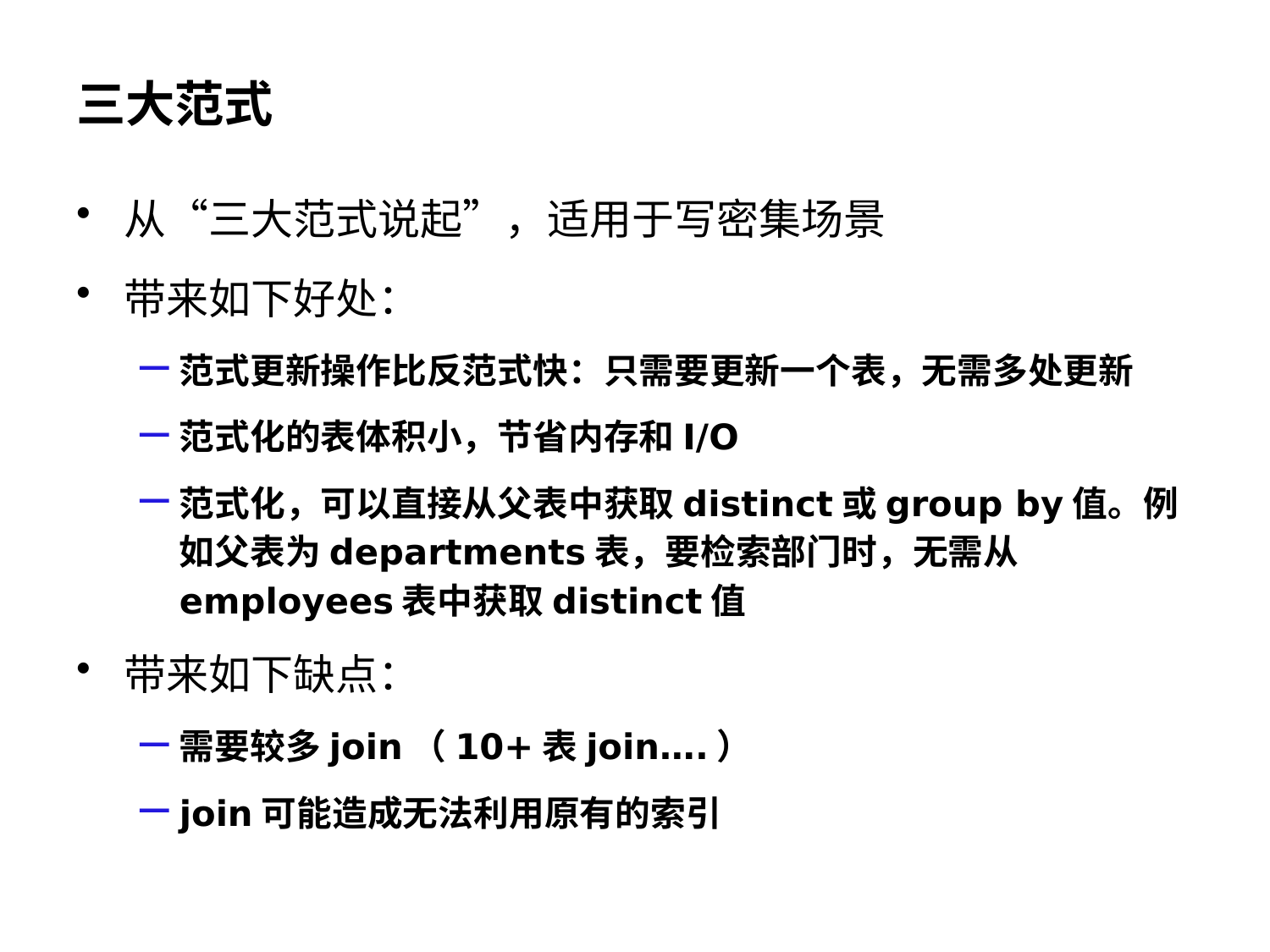

# 三大范式
从“三大范式说起”，适用于写密集场景
带来如下好处：
范式更新操作比反范式快：只需要更新一个表，无需多处更新
范式化的表体积小，节省内存和I/O
范式化，可以直接从父表中获取distinct或group by值。例如父表为departments表，要检索部门时，无需从employees表中获取distinct值
带来如下缺点：
需要较多join（10+表join….）
join可能造成无法利用原有的索引